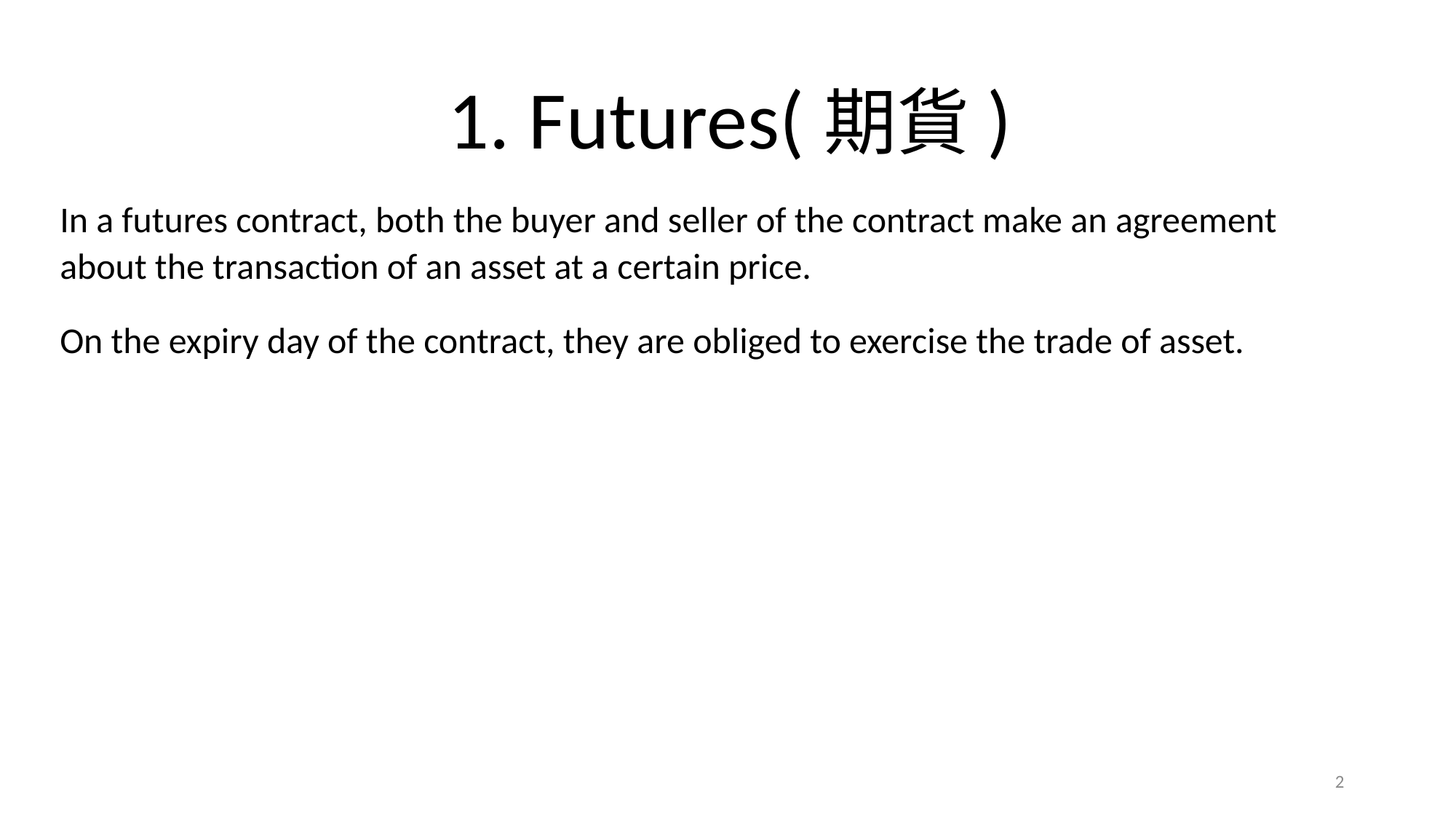

# 1. Futures(期貨)
In a futures contract, both the buyer and seller of the contract make an agreement about the transaction of an asset at a certain price.
On the expiry day of the contract, they are obliged to exercise the trade of asset.

2